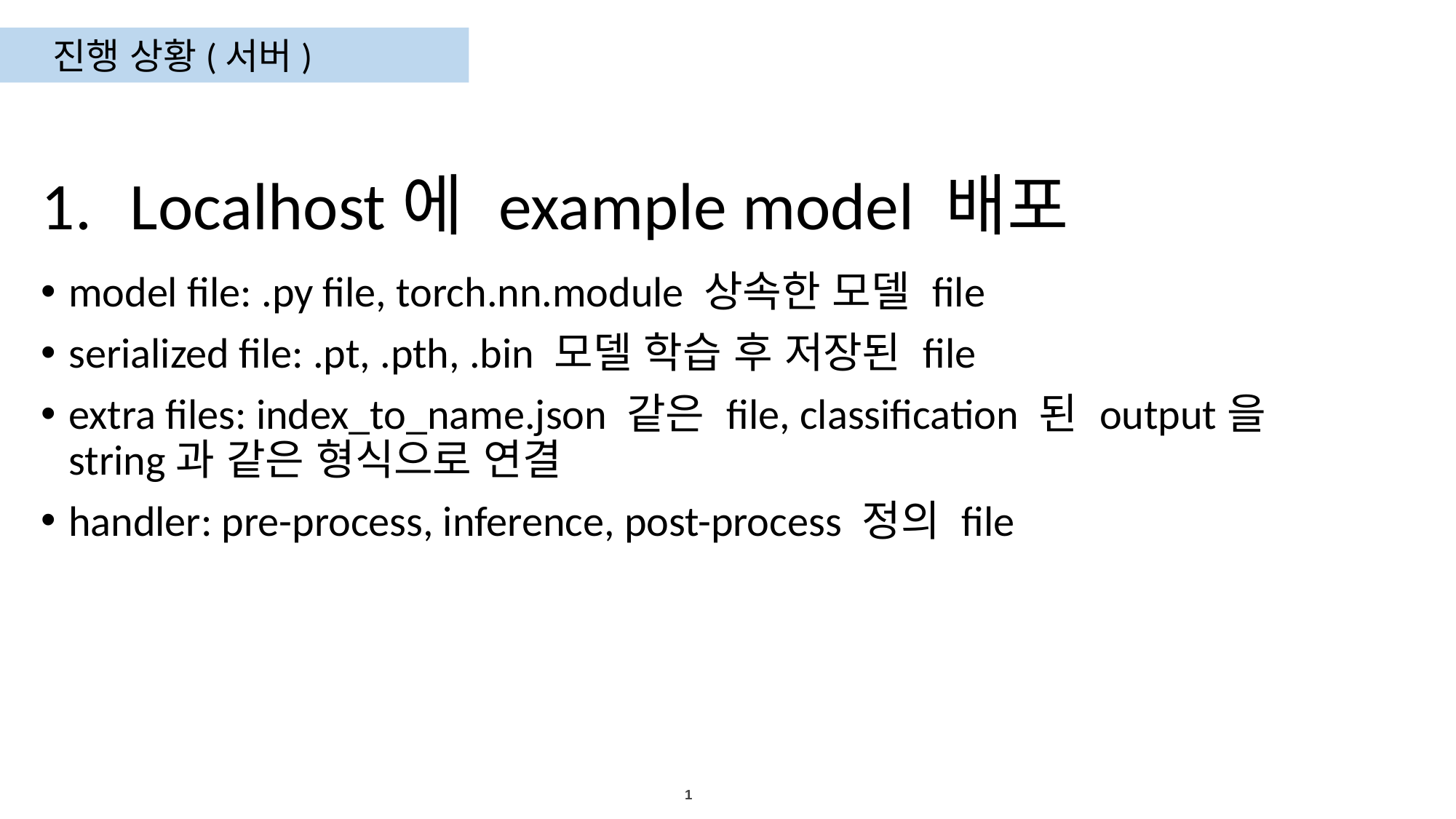

진행 상황(서버)
Localhost에 example model 배포
model file: .py file, torch.nn.module 상속한 모델 file
serialized file: .pt, .pth, .bin 모델 학습 후 저장된 file
extra files: index_to_name.json 같은 file, classification 된 output을 string과 같은 형식으로 연결
handler: pre-process, inference, post-process 정의 file

1